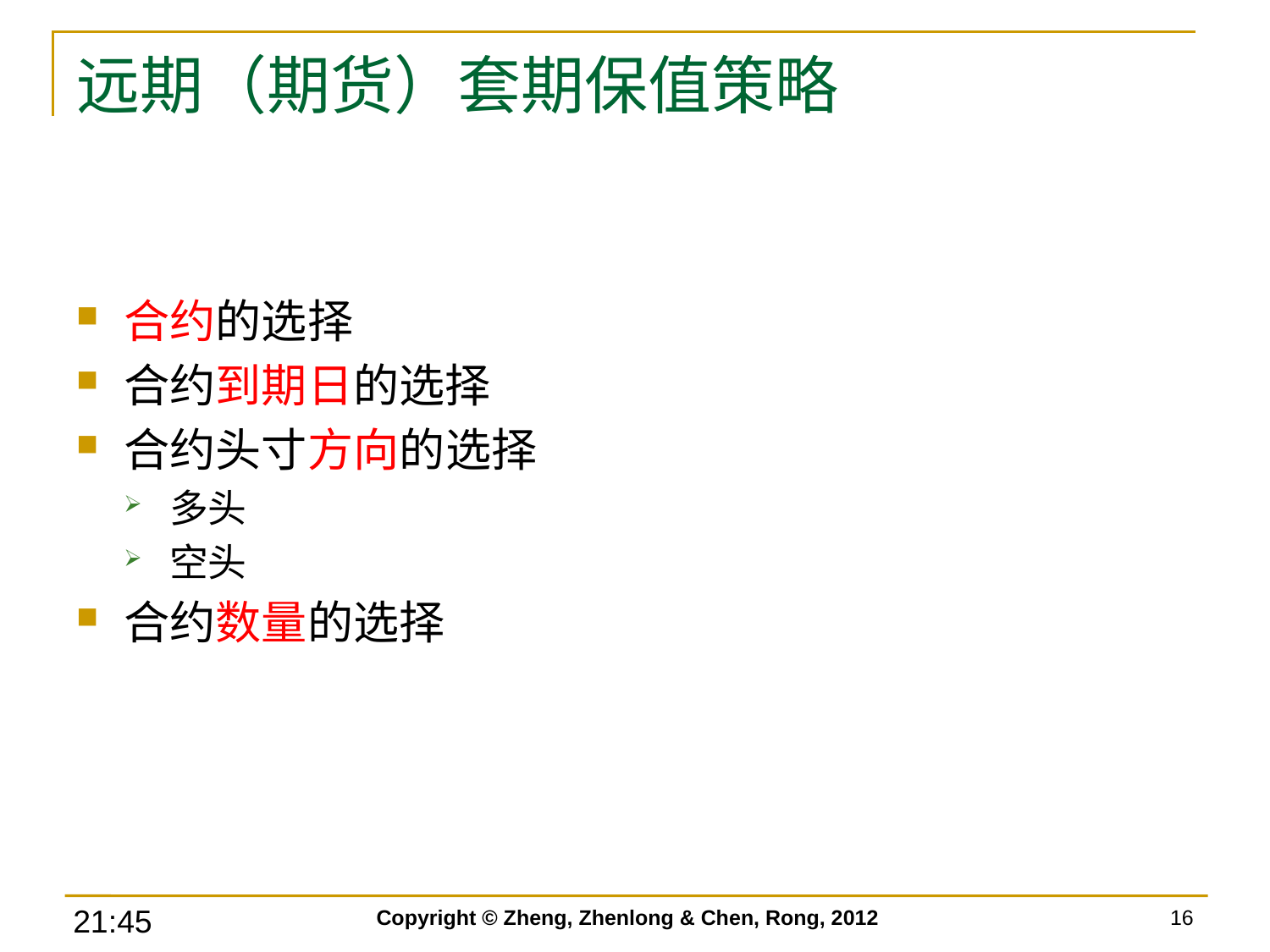

# 远期（期货）套期保值策略

合约的选择
合约到期日的选择
合约头寸方向的选择
多头
空头
合约数量的选择

Copyright © Zheng, Zhenlong & Chen, Rong, 2012
16